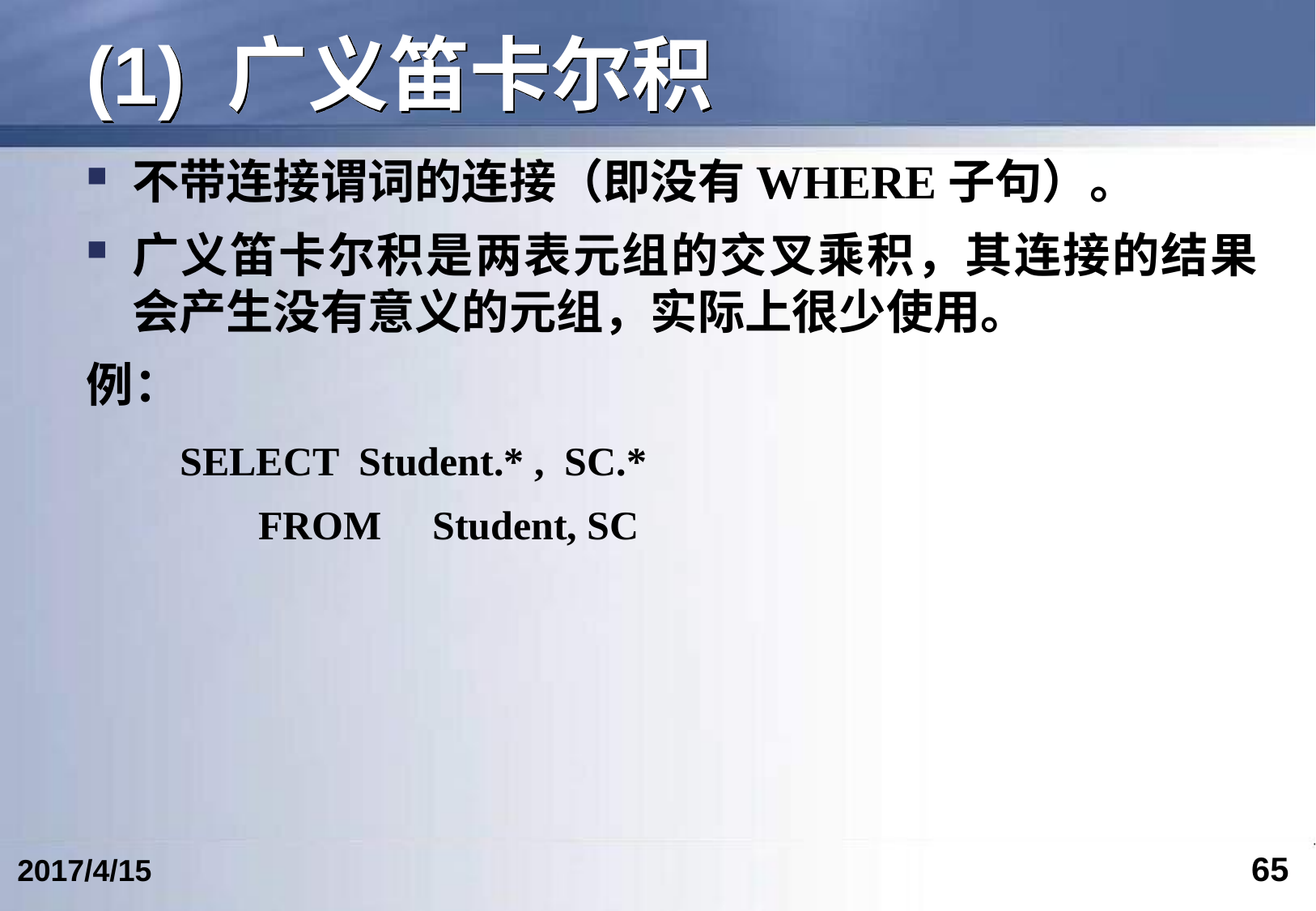

# (1) 广义笛卡尔积
不带连接谓词的连接（即没有WHERE子句）。
广义笛卡尔积是两表元组的交叉乘积，其连接的结果会产生没有意义的元组，实际上很少使用。
例：
        SELECT  Student.* ,  SC.*
                 FROM     Student, SC
65
2017/4/15